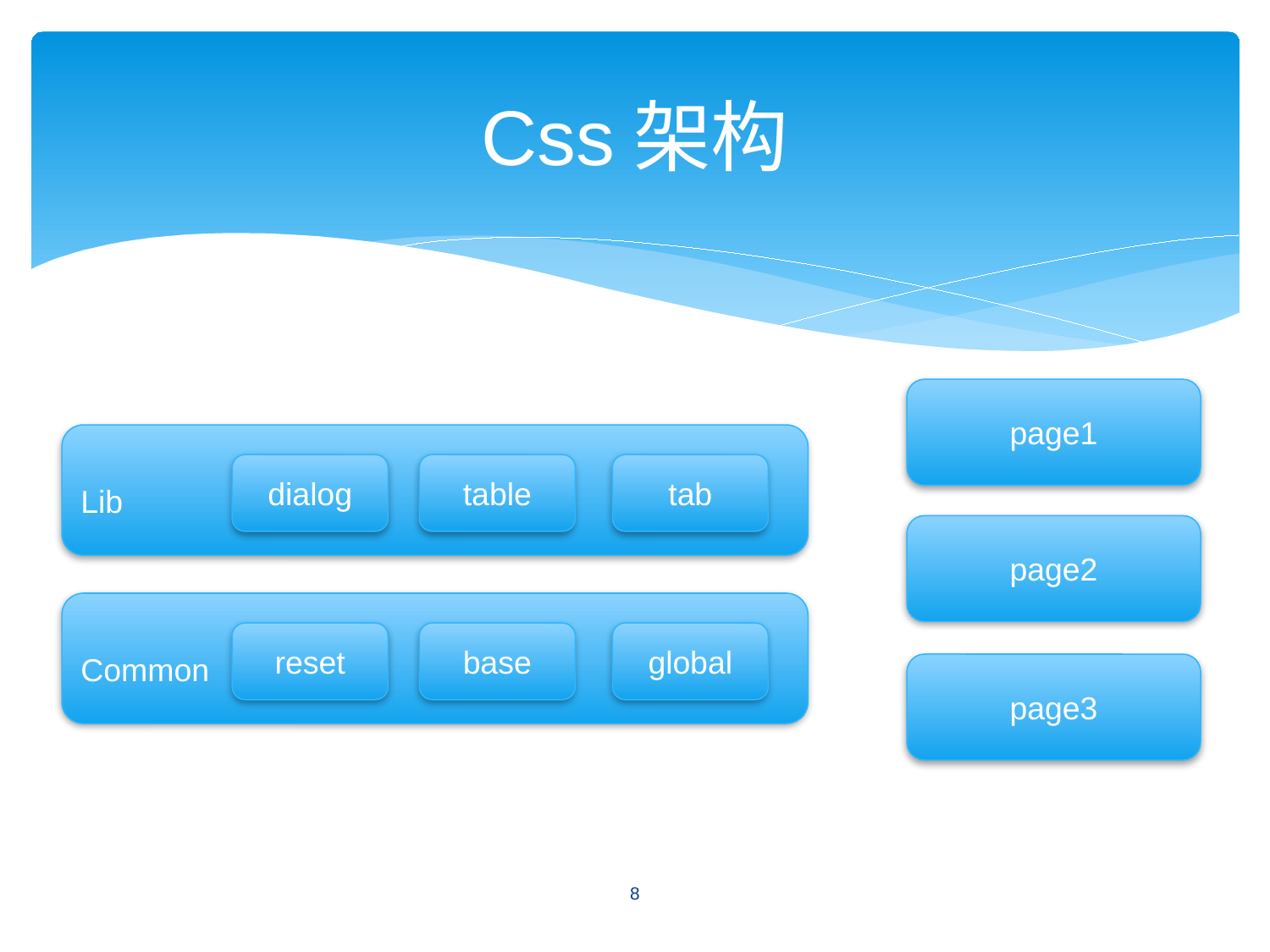

# Css架构
page1
Lib

dialog
table
tab
page2
Common

reset
base
global
page3
8